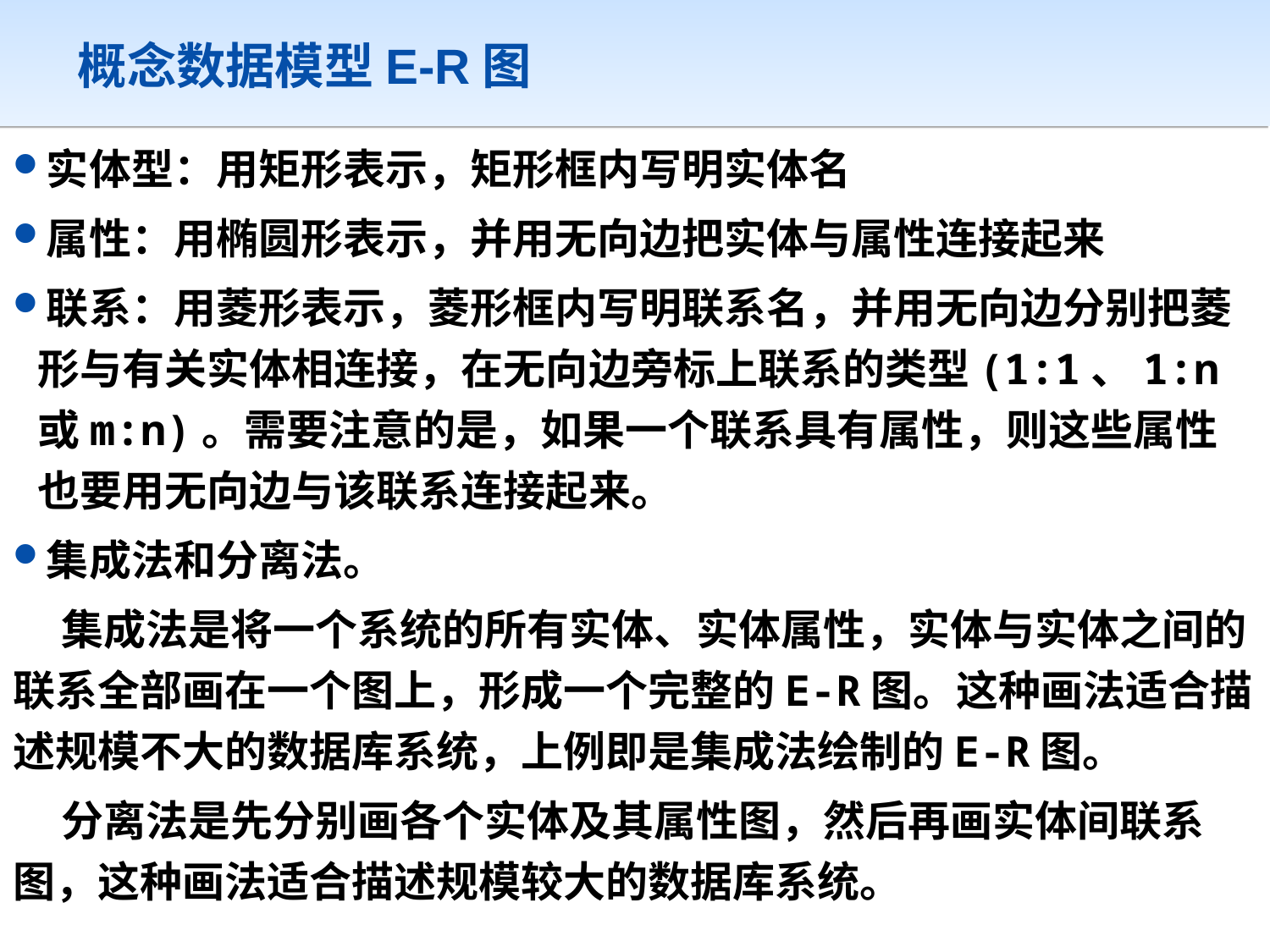

# 概念数据模型E-R图
实体型：用矩形表示，矩形框内写明实体名
属性：用椭圆形表示，并用无向边把实体与属性连接起来
联系：用菱形表示，菱形框内写明联系名，并用无向边分别把菱形与有关实体相连接，在无向边旁标上联系的类型(1:1、1:n或m:n)。需要注意的是，如果一个联系具有属性，则这些属性也要用无向边与该联系连接起来。
集成法和分离法。
    集成法是将一个系统的所有实体、实体属性，实体与实体之间的联系全部画在一个图上，形成一个完整的E-R图。这种画法适合描述规模不大的数据库系统，上例即是集成法绘制的E-R图。
    分离法是先分别画各个实体及其属性图，然后再画实体间联系图，这种画法适合描述规模较大的数据库系统。